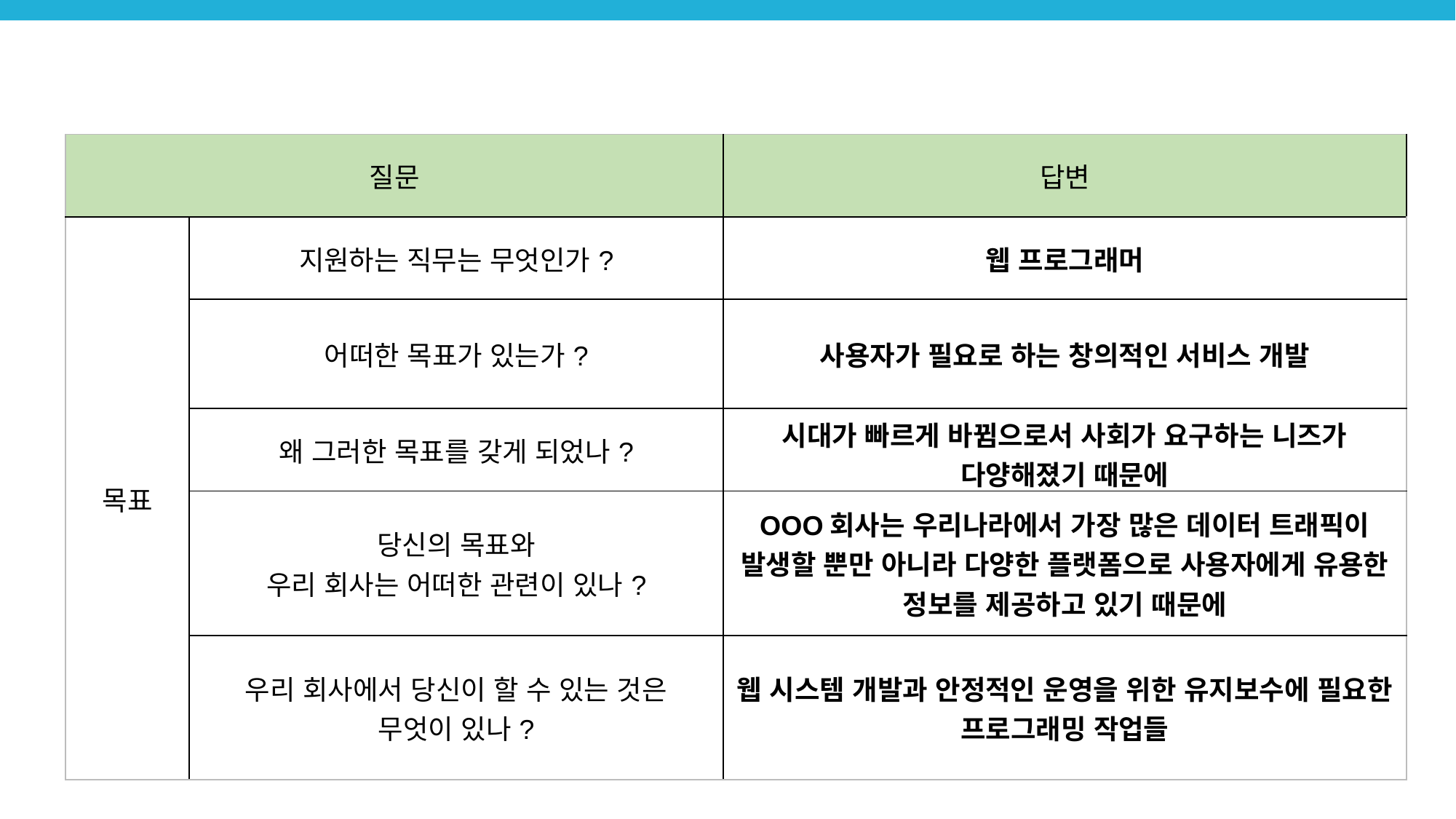

04/ 직무분석의 활용
| 질문 |  | 답변 |
| --- | --- | --- |
| 목표 | 지원하는 직무는 무엇인가? | 웹 프로그래머 |
|  | 어떠한 목표가 있는가? | 사용자가 필요로 하는 창의적인 서비스 개발 |
|  | 왜 그러한 목표를 갖게 되었나? | 시대가 빠르게 바뀜으로서 사회가 요구하는 니즈가 다양해졌기 때문에 |
|  | 당신의 목표와 우리 회사는 어떠한 관련이 있나? | OOO회사는 우리나라에서 가장 많은 데이터 트래픽이 발생할 뿐만 아니라 다양한 플랫폼으로 사용자에게 유용한 정보를 제공하고 있기 때문에 |
|  | 우리 회사에서 당신이 할 수 있는 것은 무엇이 있나? | 웹 시스템 개발과 안정적인 운영을 위한 유지보수에 필요한 프로그래밍 작업들 |